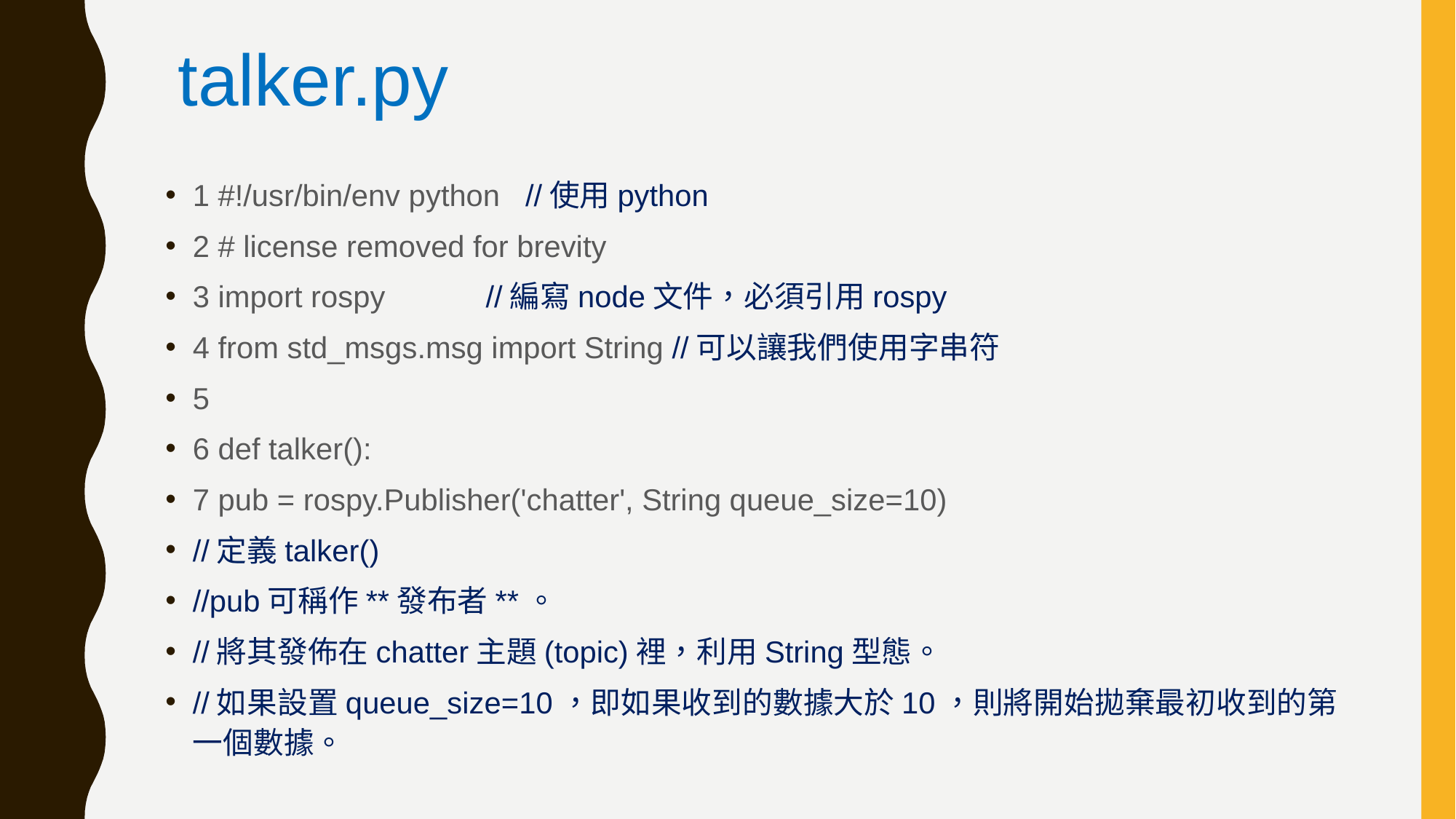

talker.py
1 #!/usr/bin/env python   //使用python
2 # license removed for brevity
3 import rospy            //編寫node文件，必須引用rospy
4 from std_msgs.msg import String //可以讓我們使用字串符
5
6 def talker():
7 pub = rospy.Publisher('chatter', String queue_size=10)
//定義talker()
//pub可稱作**發布者**。
//將其發佈在chatter主題(topic)裡，利用String型態。
//如果設置queue_size=10，即如果收到的數據大於10，則將開始拋棄最初收到的第一個數據。